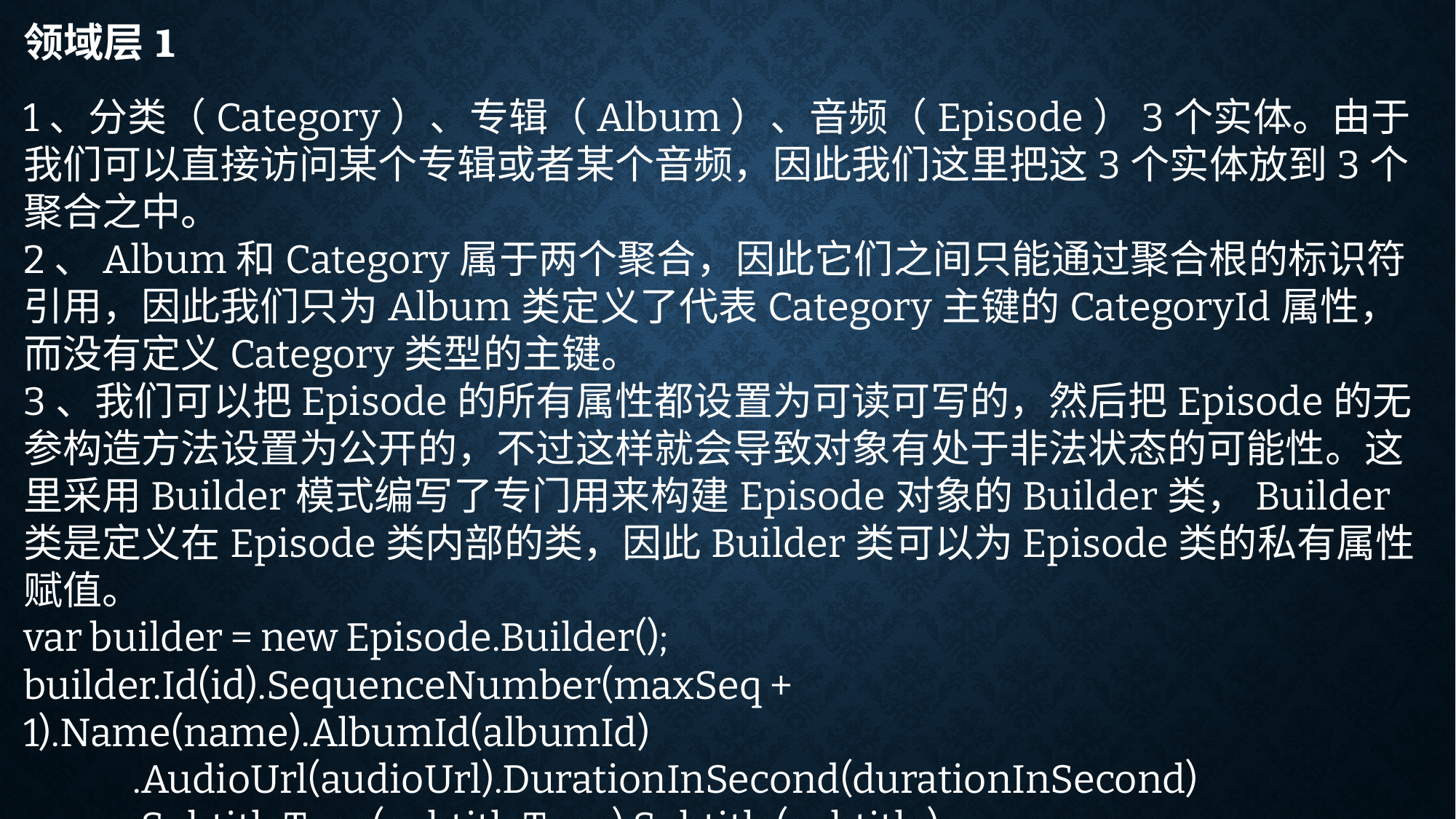

# 领域层1
1、分类（Category）、专辑（Album）、音频（Episode）3个实体。由于我们可以直接访问某个专辑或者某个音频，因此我们这里把这3个实体放到3个聚合之中。
2、Album和Category属于两个聚合，因此它们之间只能通过聚合根的标识符引用，因此我们只为Album类定义了代表Category主键的CategoryId属性，而没有定义Category类型的主键。
3、我们可以把Episode的所有属性都设置为可读可写的，然后把Episode的无参构造方法设置为公开的，不过这样就会导致对象有处于非法状态的可能性。这里采用Builder模式编写了专门用来构建Episode对象的Builder类，Builder类是定义在Episode类内部的类，因此Builder类可以为Episode类的私有属性赋值。
var builder = new Episode.Builder();
builder.Id(id).SequenceNumber(maxSeq + 1).Name(name).AlbumId(albumId)
	.AudioUrl(audioUrl).DurationInSecond(durationInSecond)
	.SubtitleType(subtitleType).Subtitle(subtitle);
Episode episode = builder.Build();